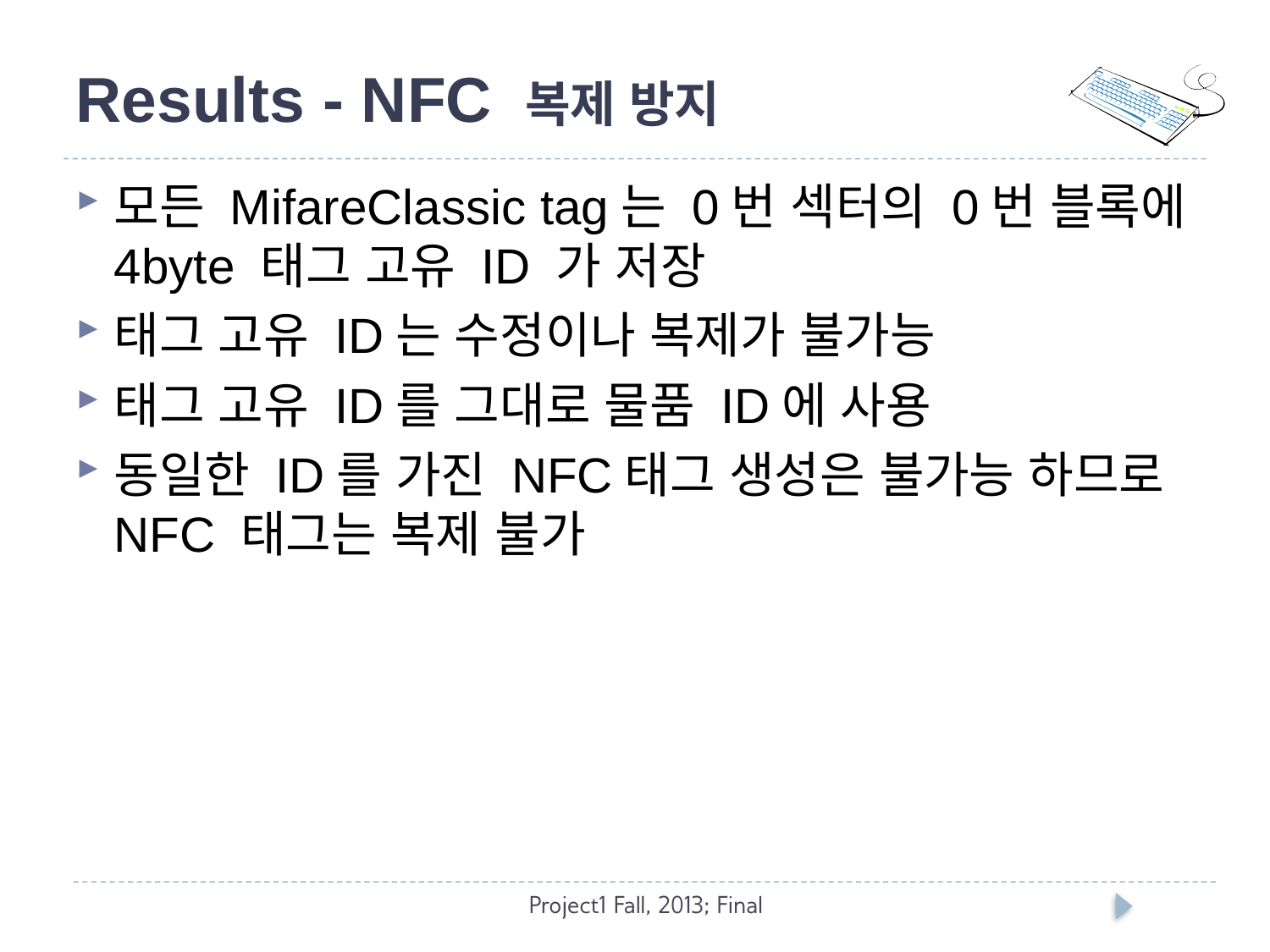

# Results - NFC 복제 방지
모든 MifareClassic tag는 0번 섹터의 0번 블록에 4byte 태그 고유 ID 가 저장
태그 고유 ID는 수정이나 복제가 불가능
태그 고유 ID를 그대로 물품 ID에 사용
동일한 ID를 가진 NFC태그 생성은 불가능 하므로 NFC 태그는 복제 불가

Project1 Fall, 2013; Final